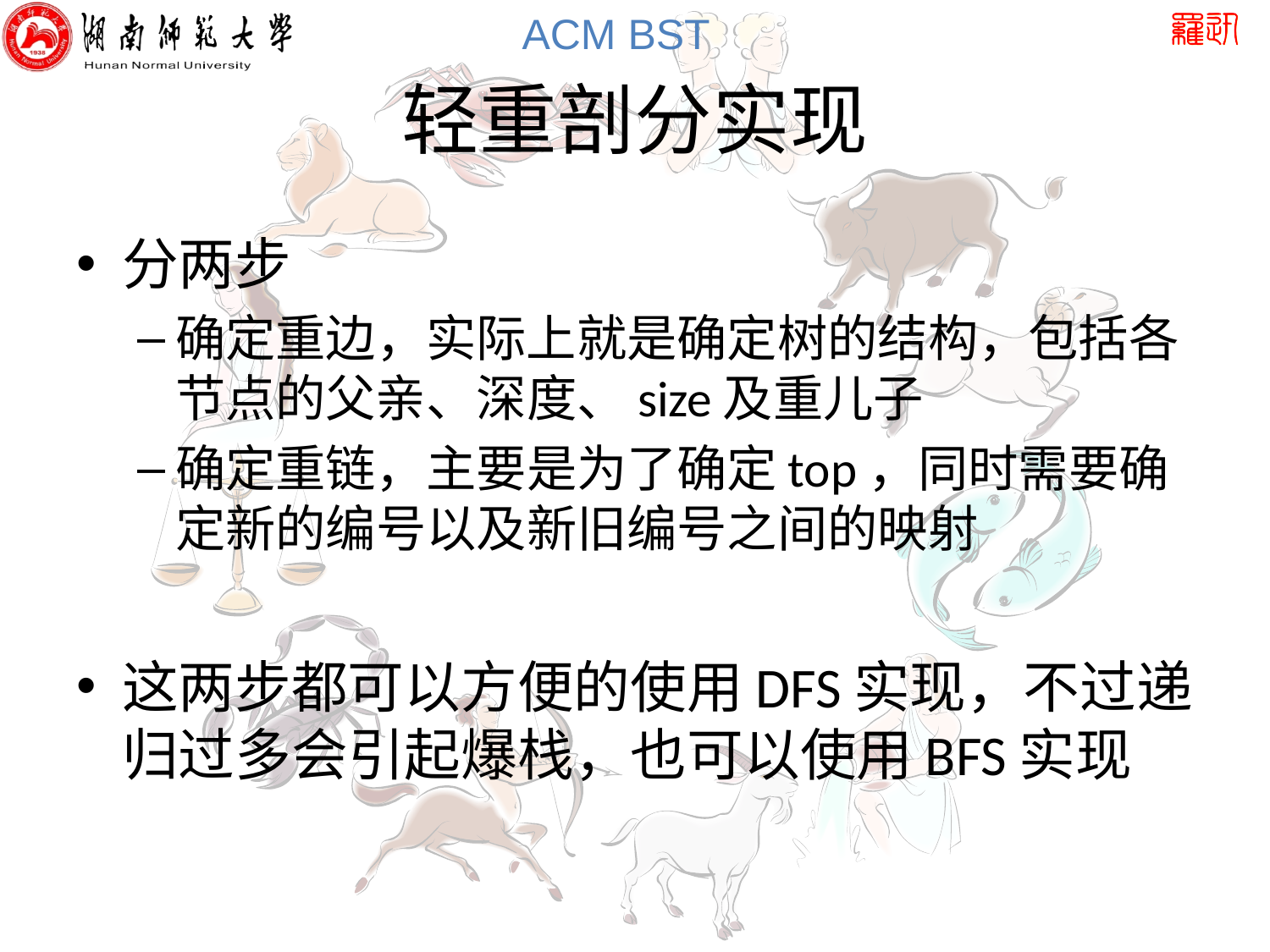

# 轻重剖分实现
分两步
确定重边，实际上就是确定树的结构，包括各节点的父亲、深度、size及重儿子
确定重链，主要是为了确定top，同时需要确定新的编号以及新旧编号之间的映射

这两步都可以方便的使用DFS实现，不过递归过多会引起爆栈，也可以使用BFS实现